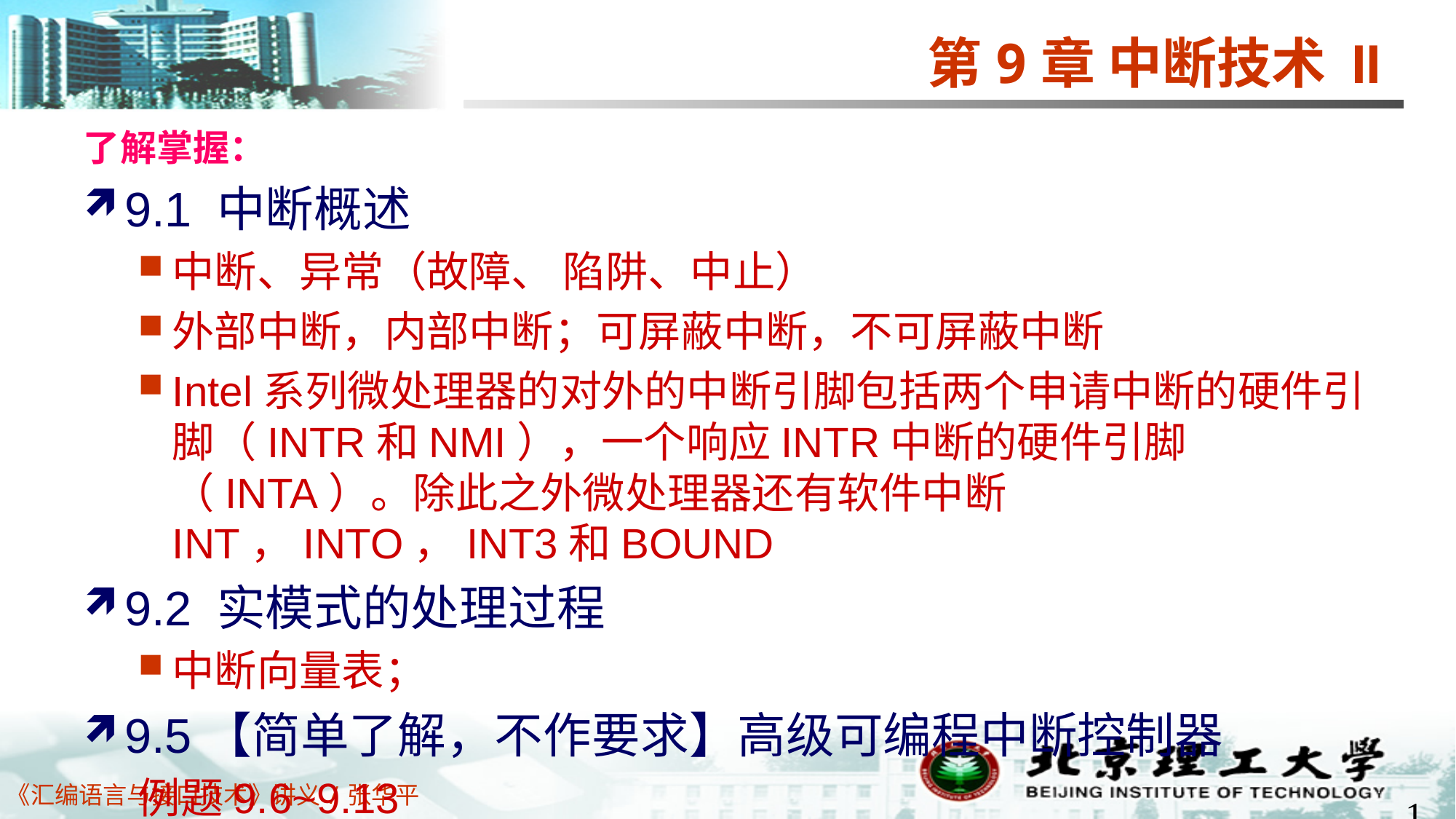

# 第9章 中断技术 II
了解掌握：
9.1 中断概述
中断、异常（故障、 陷阱、中止）
外部中断，内部中断；可屏蔽中断，不可屏蔽中断
Intel系列微处理器的对外的中断引脚包括两个申请中断的硬件引脚（INTR和NMI），一个响应INTR中断的硬件引脚（INTA）。除此之外微处理器还有软件中断INT，INTO，INT3和BOUND
9.2 实模式的处理过程
中断向量表；
9.5【简单了解，不作要求】高级可编程中断控制器
例题9.6~9.13

1